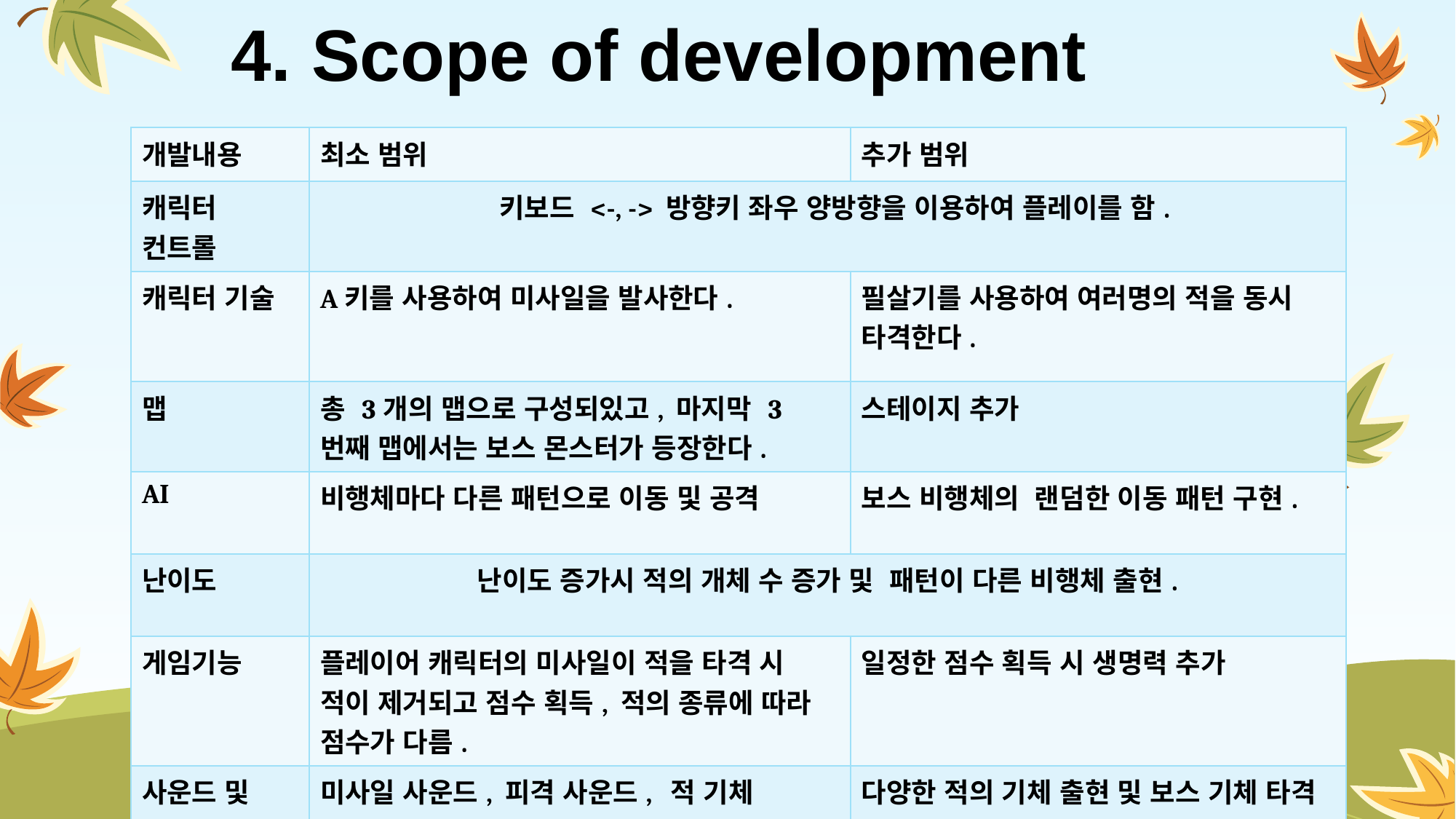

# 4. Scope of development
| 개발내용 | 최소 범위 | 추가 범위 |
| --- | --- | --- |
| 캐릭터 컨트롤 | 키보드 <-, -> 방향키 좌우 양방향을 이용하여 플레이를 함. |  |
| 캐릭터 기술 | A키를 사용하여 미사일을 발사한다. | 필살기를 사용하여 여러명의 적을 동시 타격한다. |
| 맵 | 총 3개의 맵으로 구성되있고, 마지막 3번째 맵에서는 보스 몬스터가 등장한다. | 스테이지 추가 |
| AI | 비행체마다 다른 패턴으로 이동 및 공격 | 보스 비행체의 랜덤한 이동 패턴 구현. |
| 난이도 | 난이도 증가시 적의 개체 수 증가 및 패턴이 다른 비행체 출현. |  |
| 게임기능 | 플레이어 캐릭터의 미사일이 적을 타격 시 적이 제거되고 점수 획득, 적의 종류에 따라 점수가 다름. | 일정한 점수 획득 시 생명력 추가 |
| 사운드 및 애니메이션 | 미사일 사운드, 피격 사운드, 적 기체 이미지, 플레이어 기체 이미지, 배경 등 | 다양한 적의 기체 출현 및 보스 기체 타격 및 피격 시 사운드,이미지 추가. |